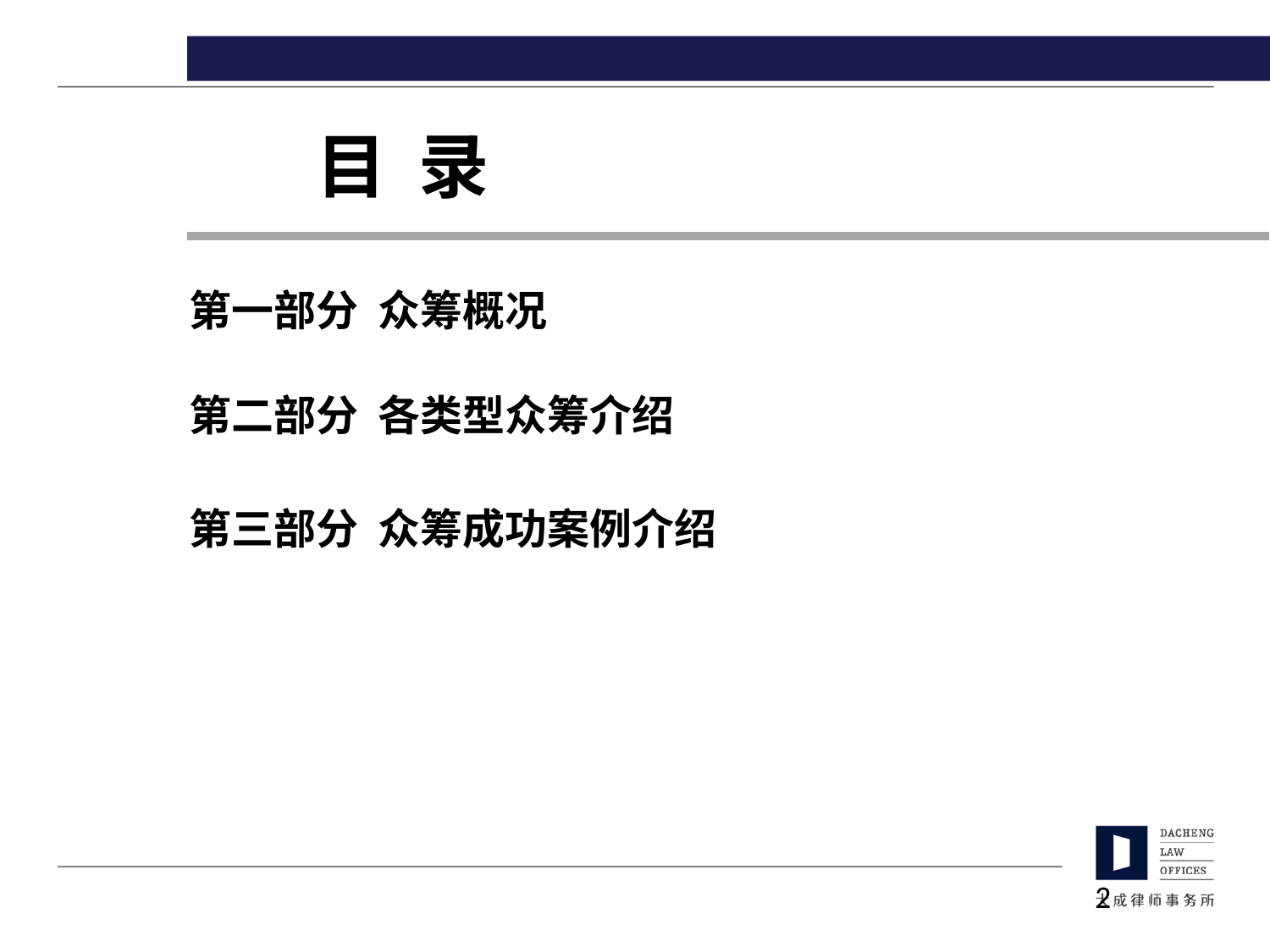

目  录
第一部分  众筹概况
第二部分  各类型众筹介绍
第三部分  众筹成功案例介绍